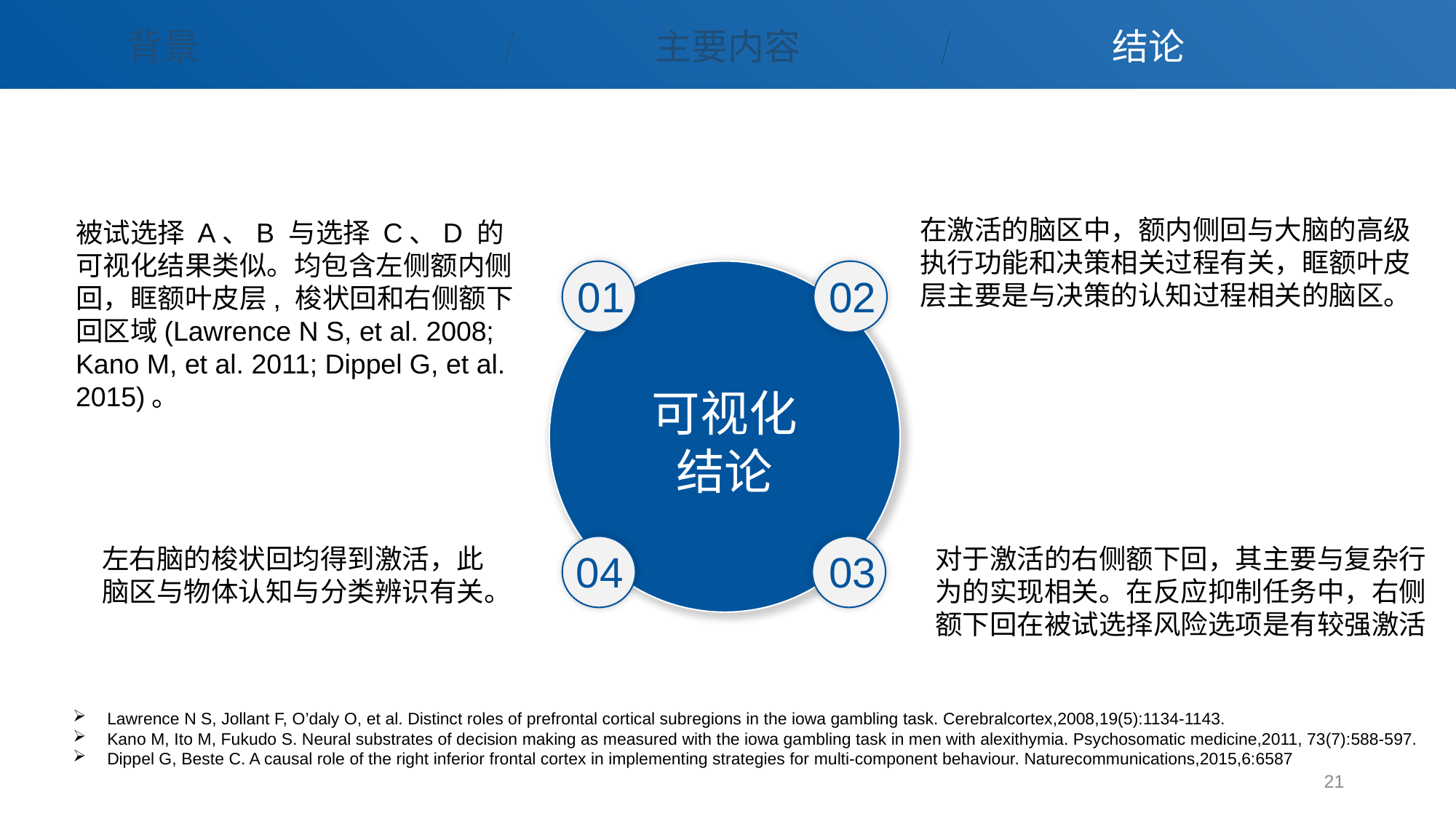

背景
主要内容
结论
在激活的脑区中，额内侧回与大脑的高级执行功能和决策相关过程有关，眶额叶皮层主要是与决策的认知过程相关的脑区。
被试选择 A、B 与选择 C、D 的可视化结果类似。均包含左侧额内侧回，眶额叶皮层, 梭状回和右侧额下回区域(Lawrence N S, et al. 2008; Kano M, et al. 2011; Dippel G, et al. 2015)。

01
02
可视化结论
左右脑的梭状回均得到激活，此脑区与物体认知与分类辨识有关。

对于激活的右侧额下回，其主要与复杂行为的实现相关。在反应抑制任务中，右侧额下回在被试选择风险选项是有较强激活
04
03
Lawrence N S, Jollant F, O’daly O, et al. Distinct roles of prefrontal cortical subregions in the iowa gambling task. Cerebralcortex,2008,19(5):1134-1143.
Kano M, Ito M, Fukudo S. Neural substrates of decision making as measured with the iowa gambling task in men with alexithymia. Psychosomatic medicine,2011, 73(7):588-597.
Dippel G, Beste C. A causal role of the right inferior frontal cortex in implementing strategies for multi-component behaviour. Naturecommunications,2015,6:6587
21